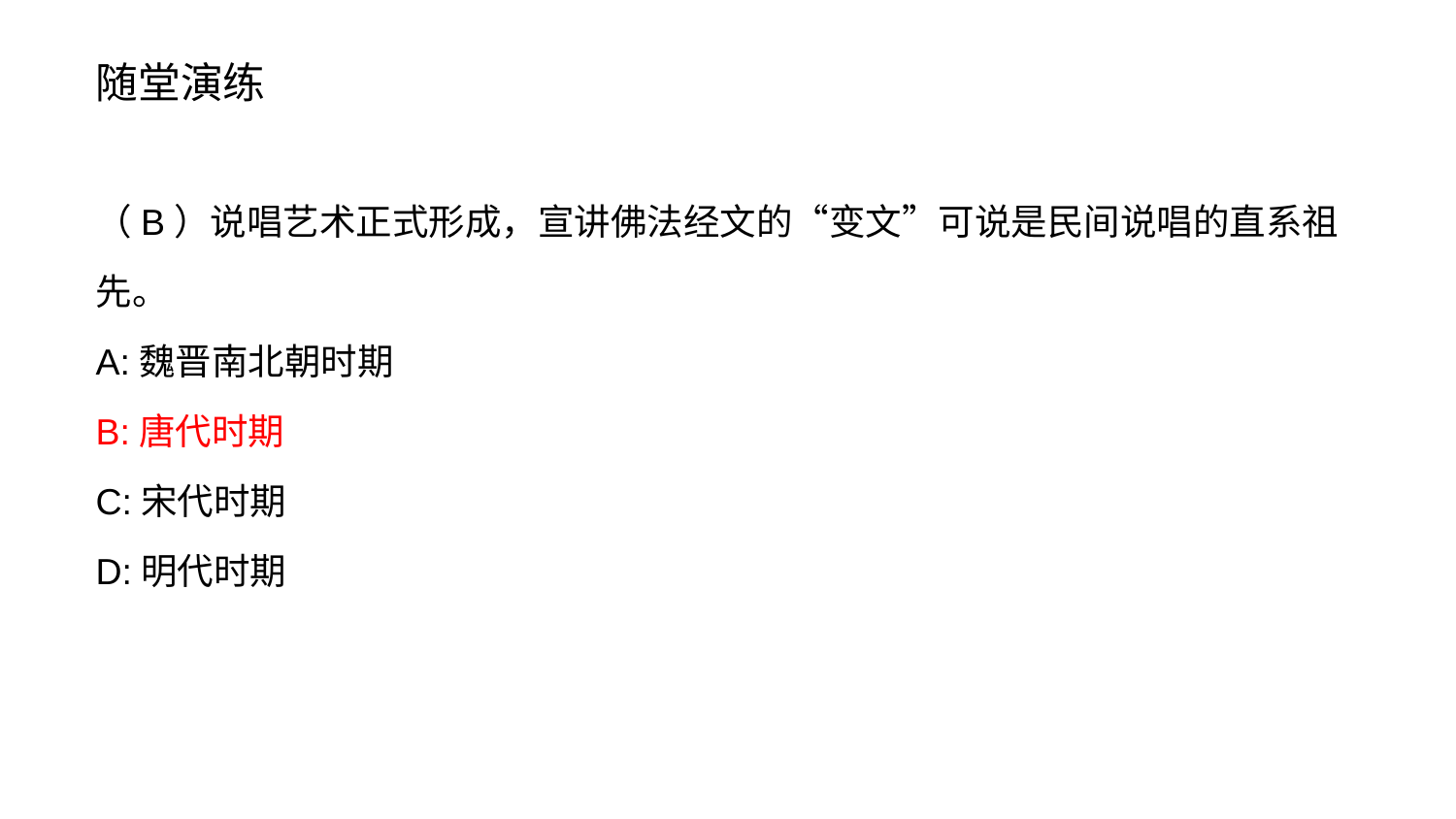

随堂演练
（B）说唱艺术正式形成，宣讲佛法经文的“变文”可说是民间说唱的直系祖先。
A:魏晋南北朝时期
B:唐代时期
C:宋代时期
D:明代时期